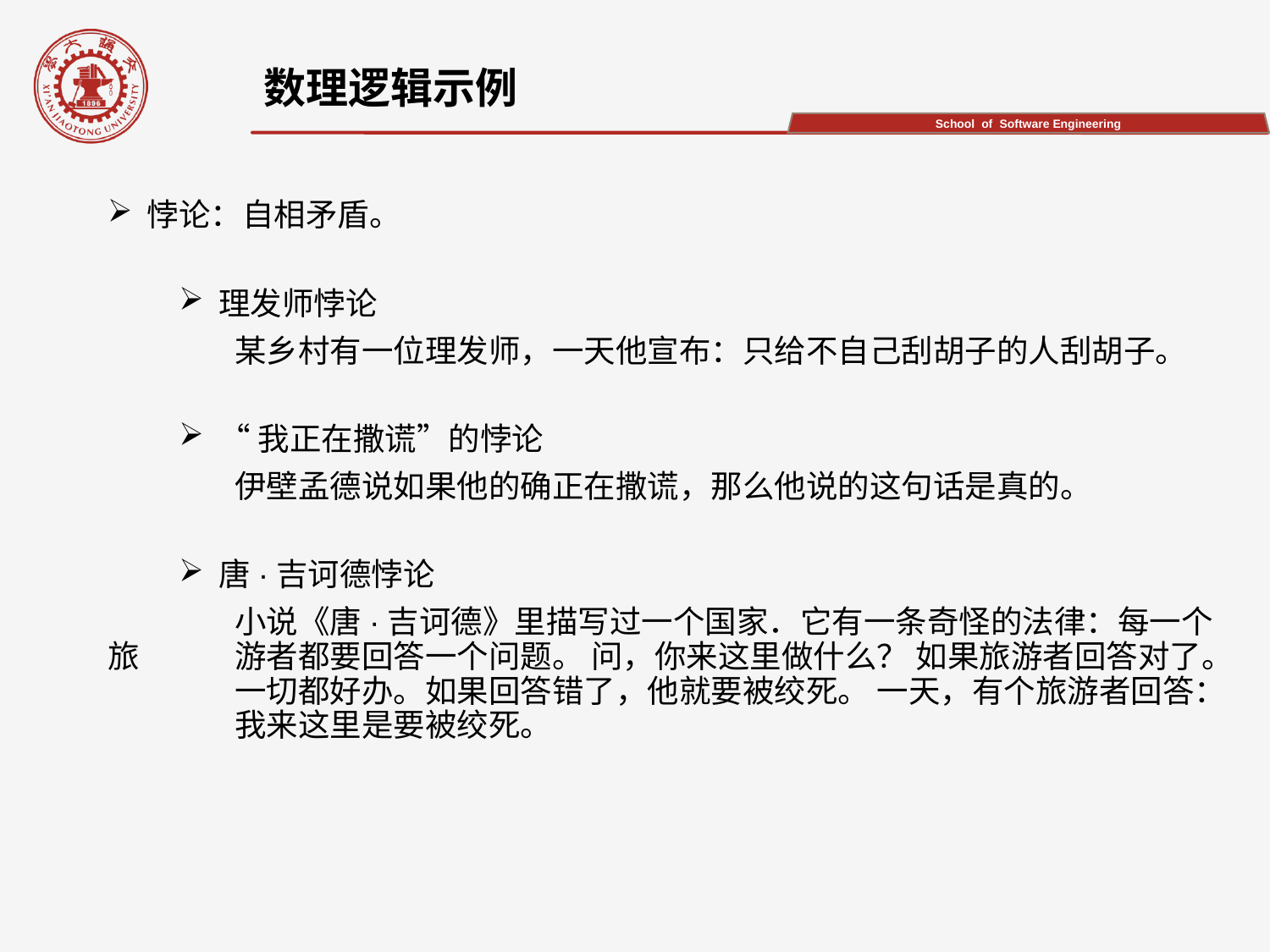

数理逻辑示例

悖论：自相矛盾。

理发师悖论
	某乡村有一位理发师，一天他宣布：只给不自己刮胡子的人刮胡子。

“我正在撒谎”的悖论
	伊壁孟德说如果他的确正在撒谎，那么他说的这句话是真的。

唐·吉诃德悖论
	小说《唐·吉诃德》里描写过一个国家．它有一条奇怪的法律：每一个旅	游者都要回答一个问题。 问，你来这里做什么？ 如果旅游者回答对了。	一切都好办。如果回答错了，他就要被绞死。 一天，有个旅游者回答：	我来这里是要被绞死。